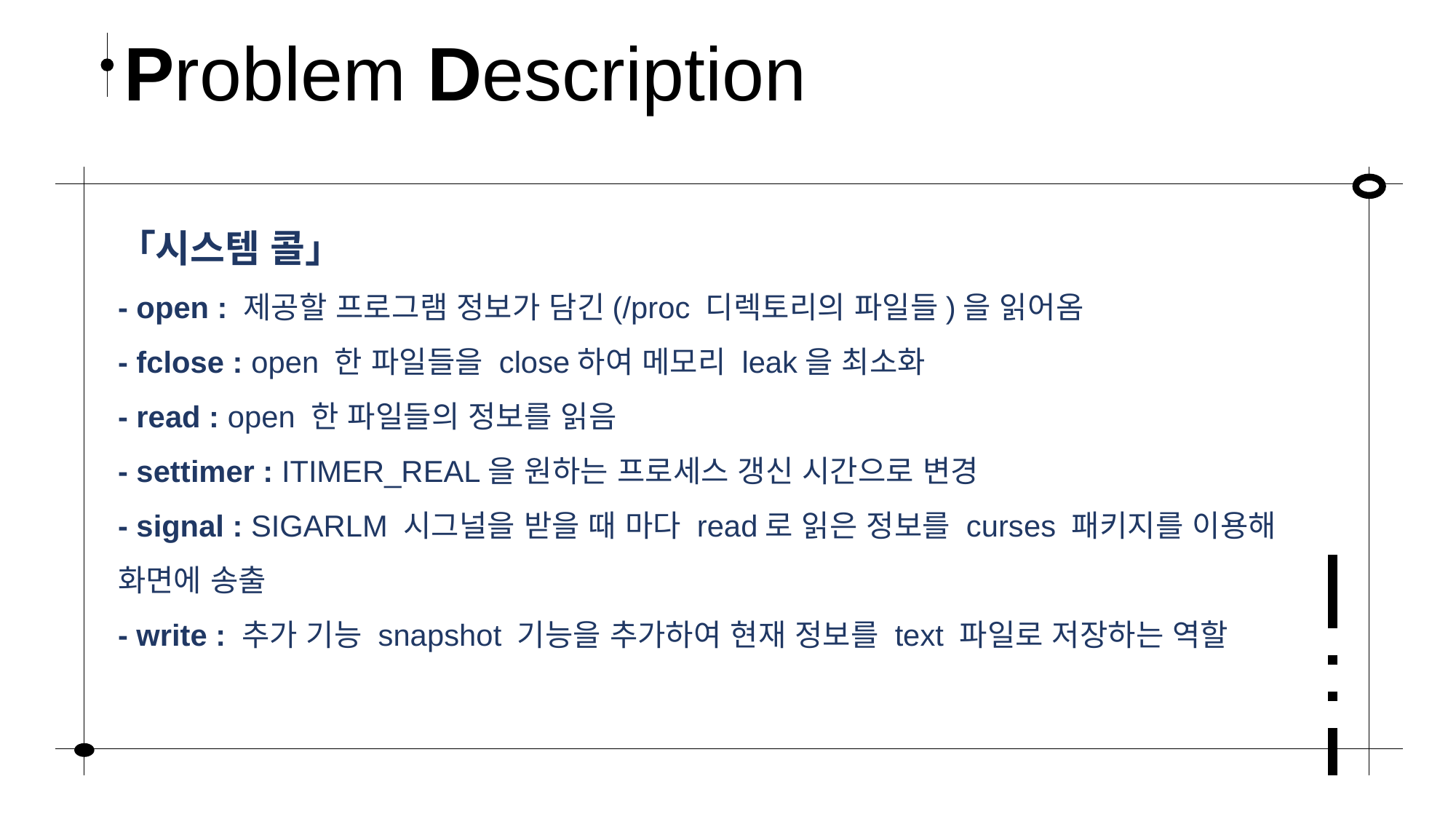

Problem Description

「시스템 콜」
- open : 제공할 프로그램 정보가 담긴(/proc 디렉토리의 파일들)을 읽어옴
- fclose : open 한 파일들을 close하여 메모리 leak을 최소화
- read : open 한 파일들의 정보를 읽음
- settimer : ITIMER_REAL을 원하는 프로세스 갱신 시간으로 변경
- signal : SIGARLM 시그널을 받을 때 마다 read로 읽은 정보를 curses 패키지를 이용해 화면에 송출
- write : 추가 기능 snapshot 기능을 추가하여 현재 정보를 text 파일로 저장하는 역할